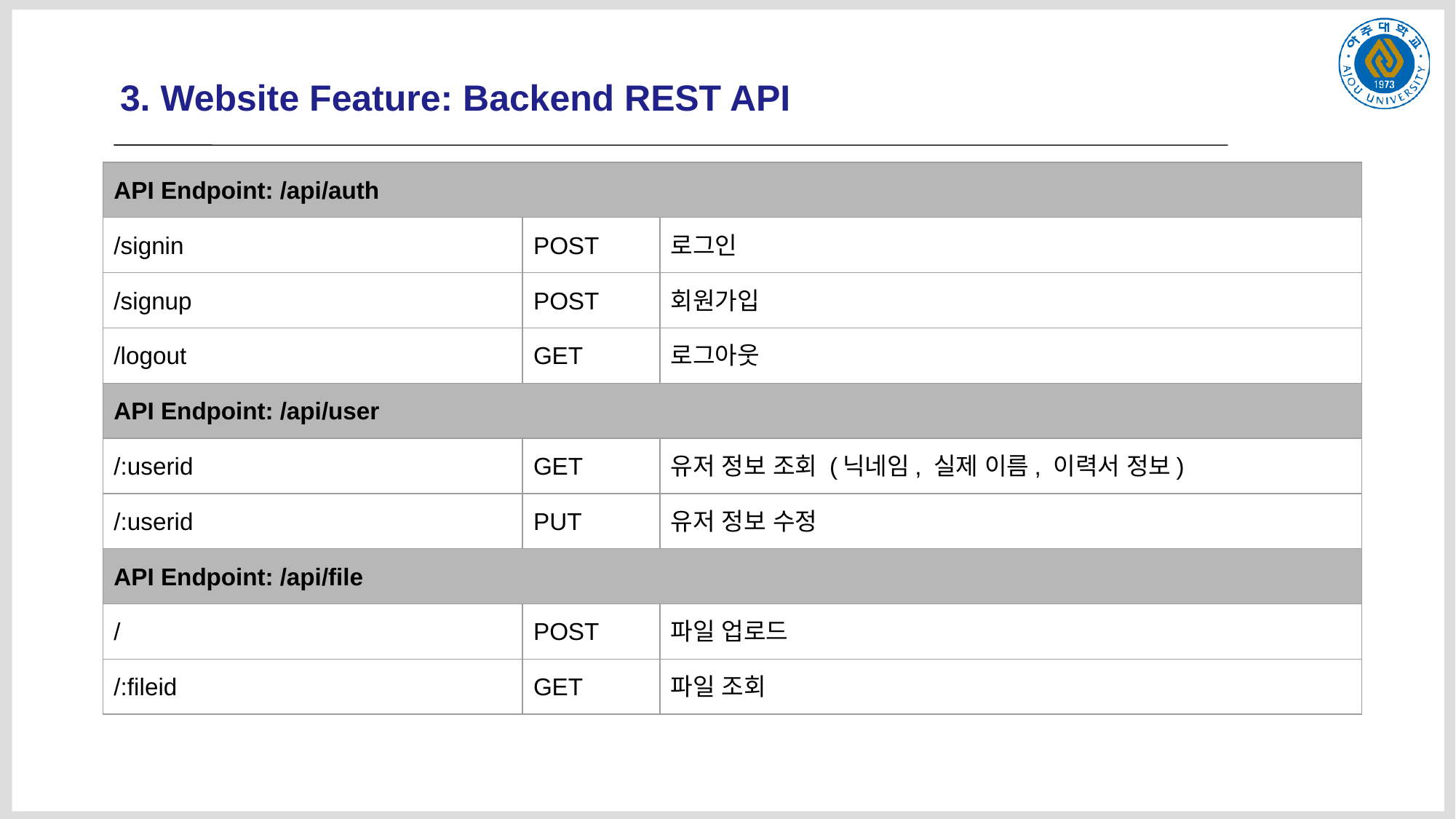

# 3. Website Feature: Backend REST API

| API Endpoint: /api/auth |  |  |
| --- | --- | --- |
| /signin | POST | 로그인 |
| /signup | POST | 회원가입 |
| /logout | GET | 로그아웃 |
| API Endpoint: /api/user |  |  |
| /:userid | GET | 유저 정보 조회 (닉네임, 실제 이름, 이력서 정보) |
| /:userid | PUT | 유저 정보 수정 |
| API Endpoint: /api/file |  |  |
| / | POST | 파일 업로드 |
| /:fileid | GET | 파일 조회 |